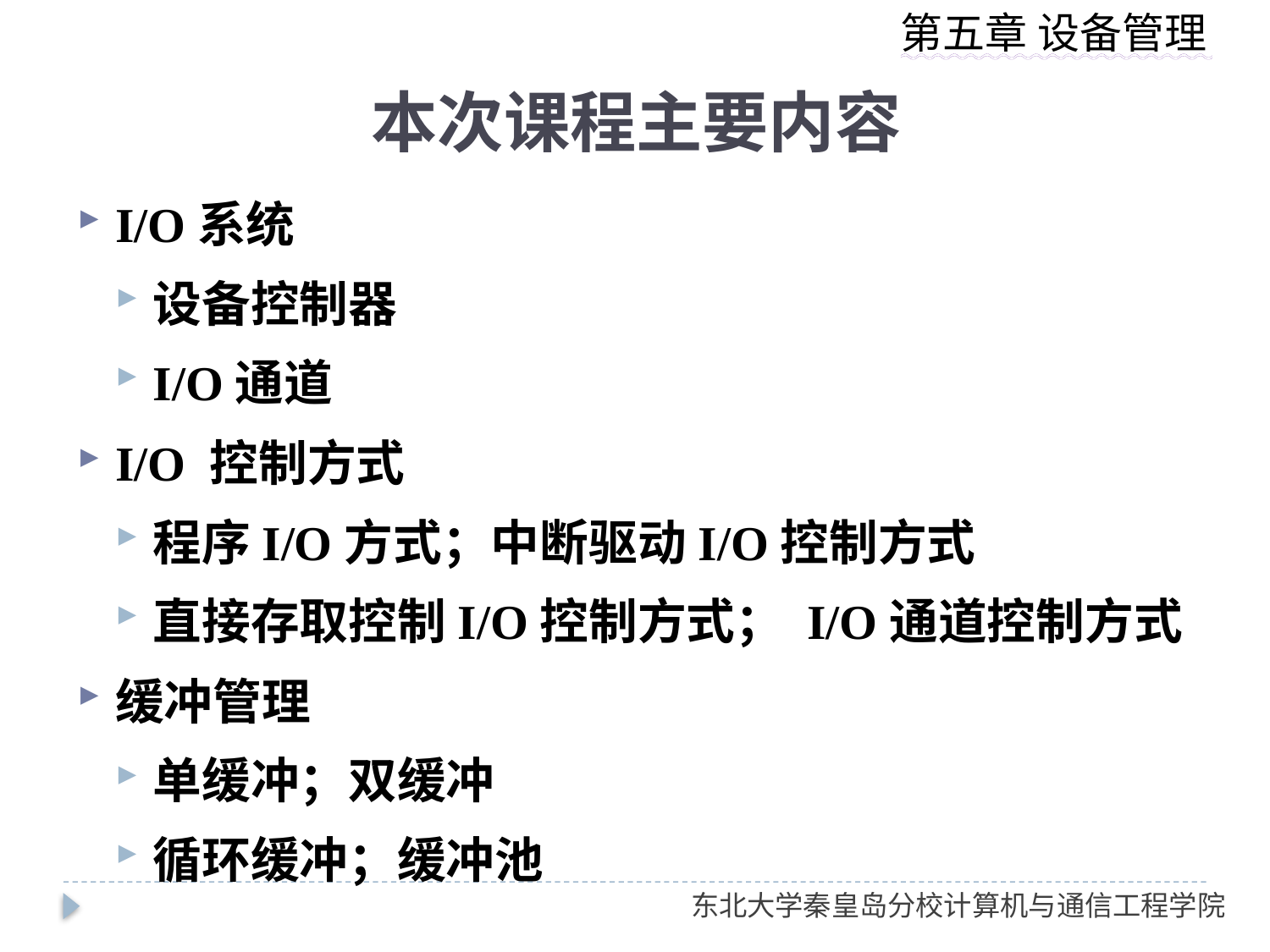

# 本次课程主要内容
I/O系统
设备控制器
I/O通道
I/O 控制方式
程序I/O方式；中断驱动I/O控制方式
直接存取控制I/O控制方式； I/O通道控制方式
缓冲管理
单缓冲；双缓冲
循环缓冲；缓冲池